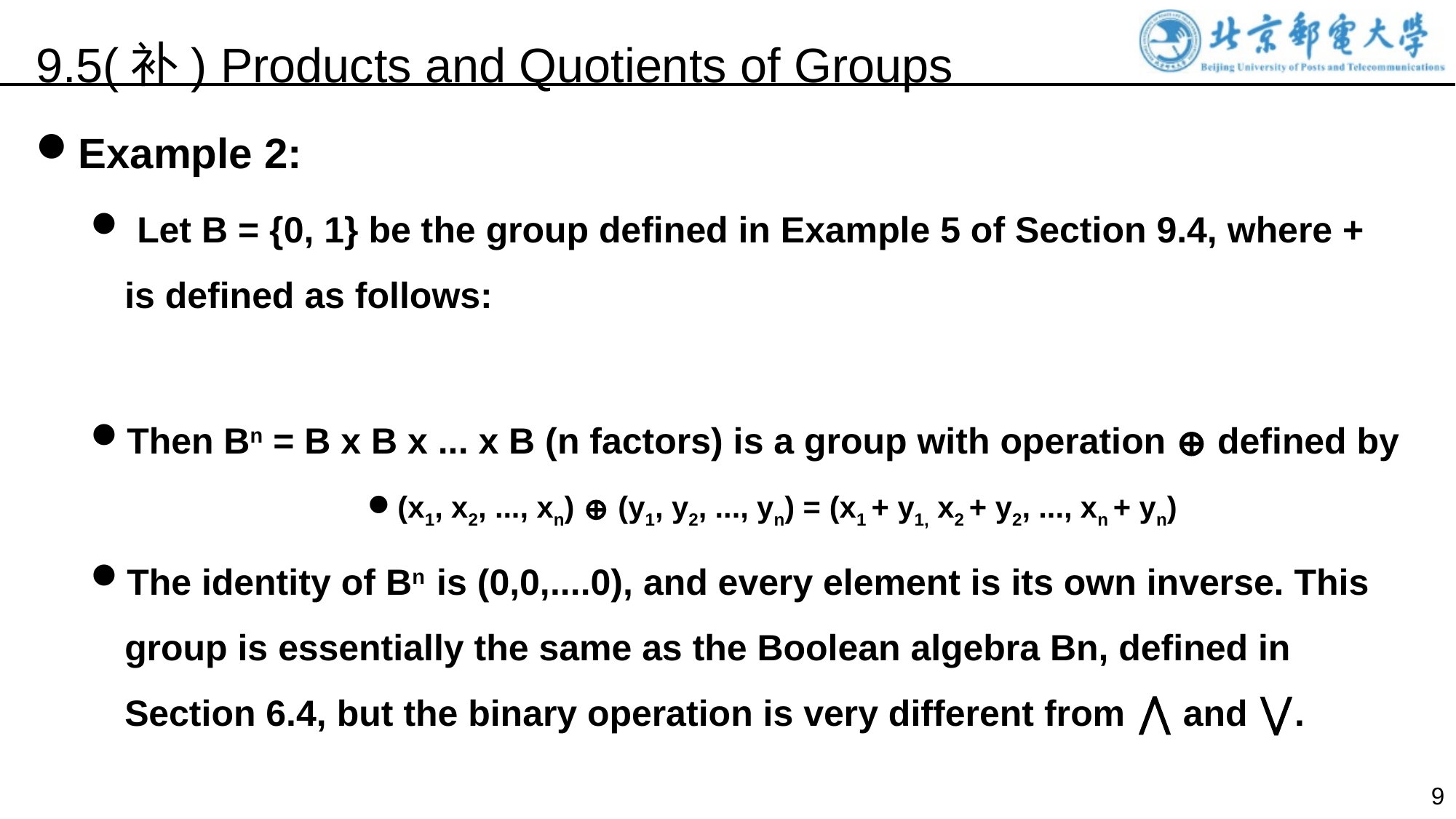

9.5(补) Products and Quotients of Groups
Example 2:
 Let B = {0, 1} be the group defined in Example 5 of Section 9.4, where + is defined as follows:

Then Bn = B x B x ... x B (n factors) is a group with operation ⊕ defined by
(x1, x2, ..., xn) ⊕ (y1, y2, ..., yn) = (x1 + y1, x2 + y2, ..., xn + yn)
The identity of Bn  is (0,0,....0), and every element is its own inverse. This group is essentially the same as the Boolean algebra Bn, defined in Section 6.4, but the binary operation is very different from ⋀ and ⋁.